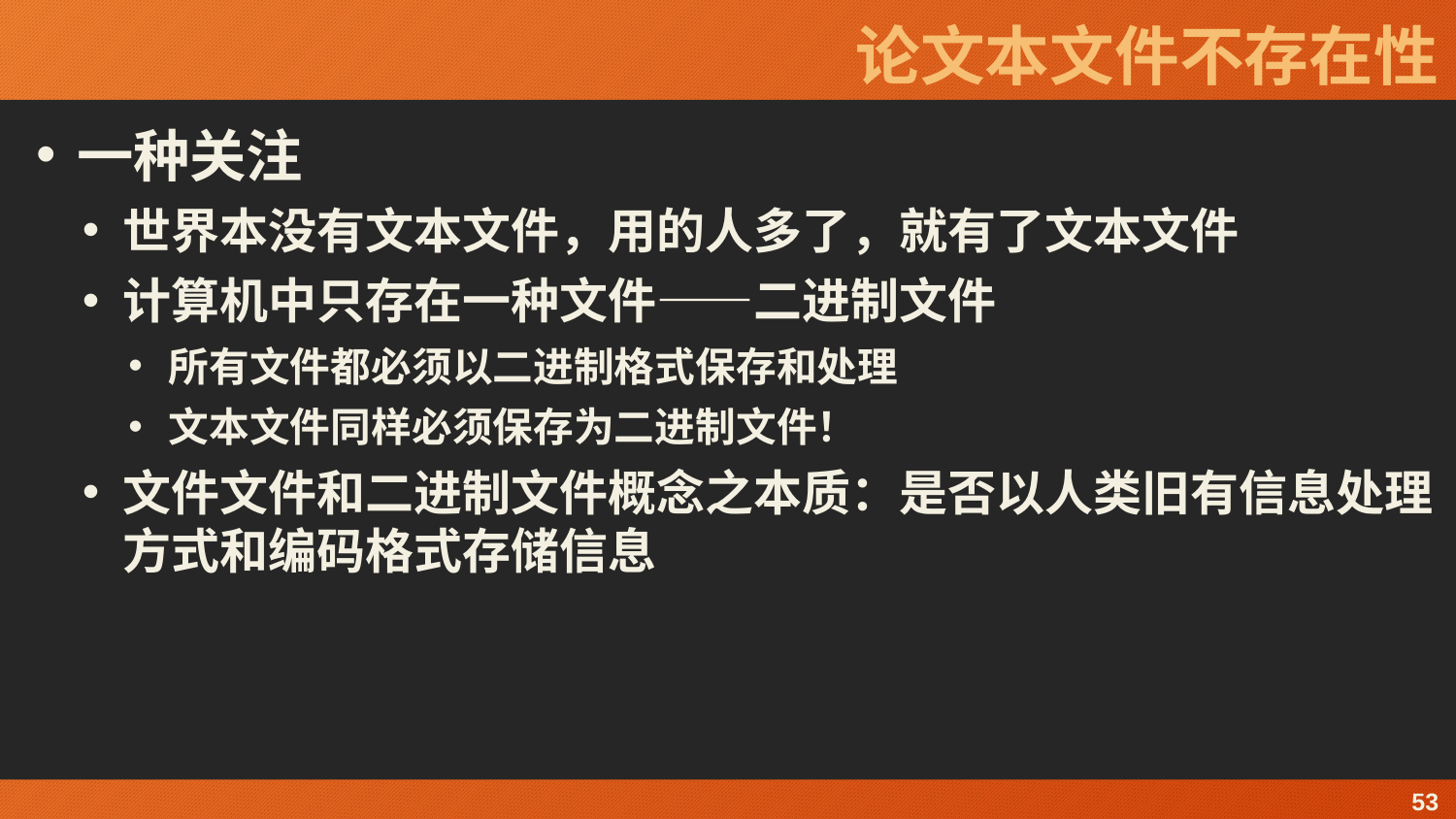

# 论文本文件不存在性
一种关注
世界本没有文本文件，用的人多了，就有了文本文件
计算机中只存在一种文件——二进制文件
所有文件都必须以二进制格式保存和处理
文本文件同样必须保存为二进制文件！
文件文件和二进制文件概念之本质：是否以人类旧有信息处理方式和编码格式存储信息
53